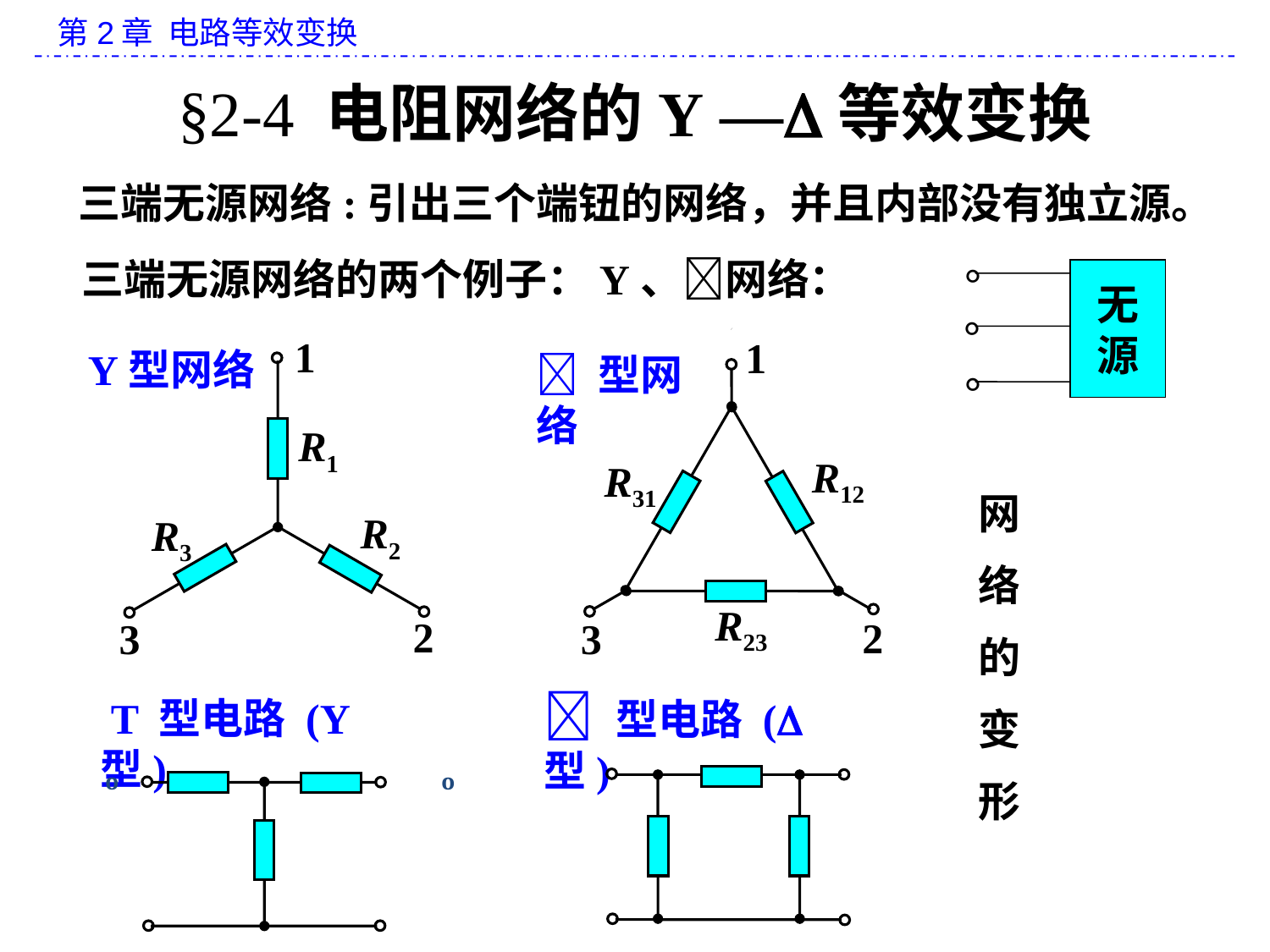

§2-4 电阻网络的Y —Δ等效变换
三端无源网络:引出三个端钮的网络，并且内部没有独立源。
三端无源网络的两个例子：Y、Δ网络：
°
无
源

°

°

1

R1

R2
R3

2
3

1

R12
R31

R23

2
3

Y型网络
Δ 型网络
网
络
的
变
形
π 型电路 (Δ 型)
 T 型电路 (Y 型)
º
º